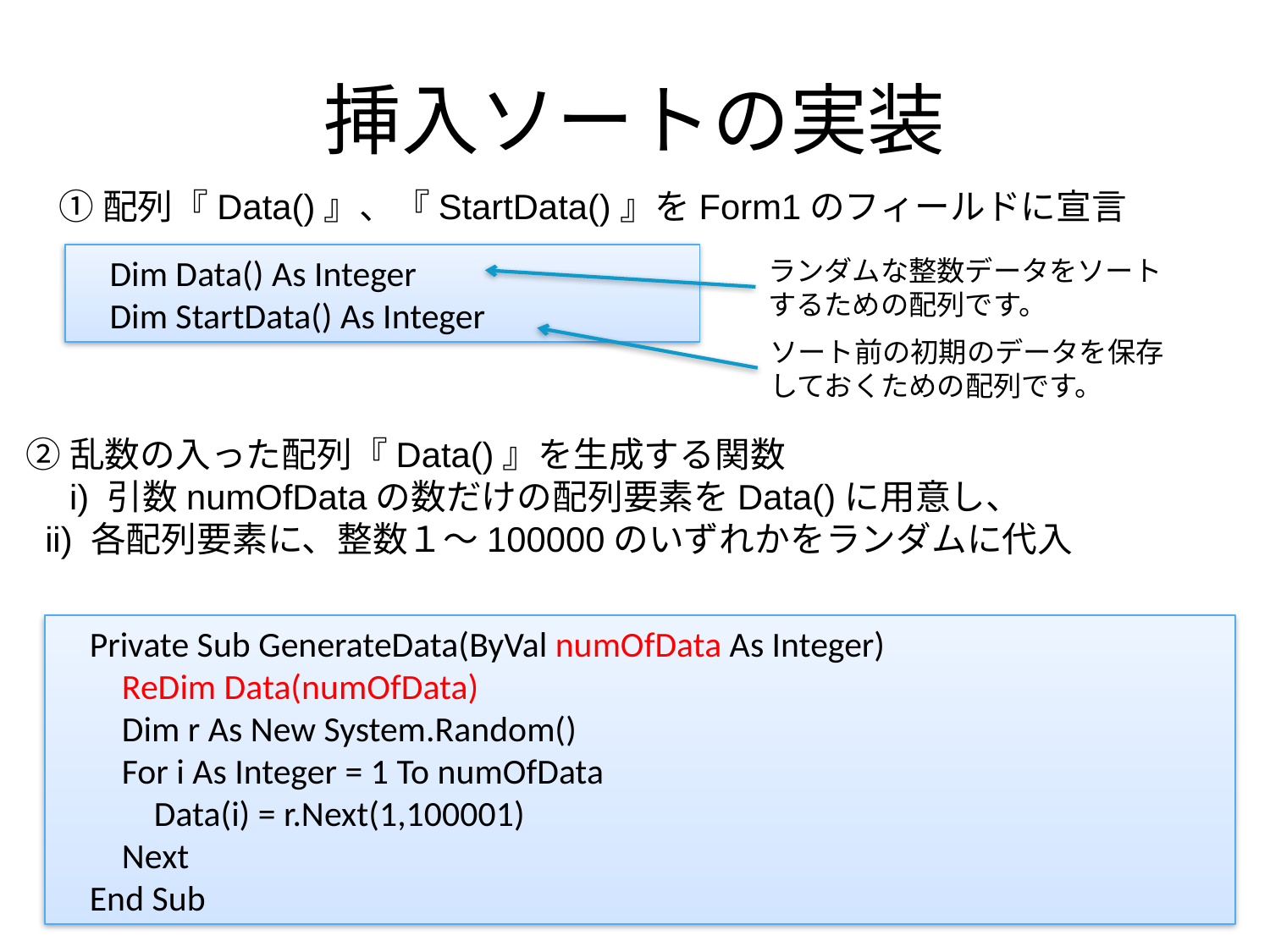

# 挿入ソートの実装
①配列『Data()』、『StartData()』をForm1のフィールドに宣言
    Dim Data() As Integer
    Dim StartData() As Integer
ランダムな整数データをソートするための配列です。
ソート前の初期のデータを保存しておくための配列です。
②乱数の入った配列『Data()』を生成する関数
　i) 引数numOfDataの数だけの配列要素をData()に用意し、
  ii) 各配列要素に、整数１～100000のいずれかをランダムに代入
    Private Sub GenerateData(ByVal numOfData As Integer)
        ReDim Data(numOfData)
        Dim r As New System.Random()
        For i As Integer = 1 To numOfData
            Data(i) = r.Next(1,100001)
        Next
    End Sub